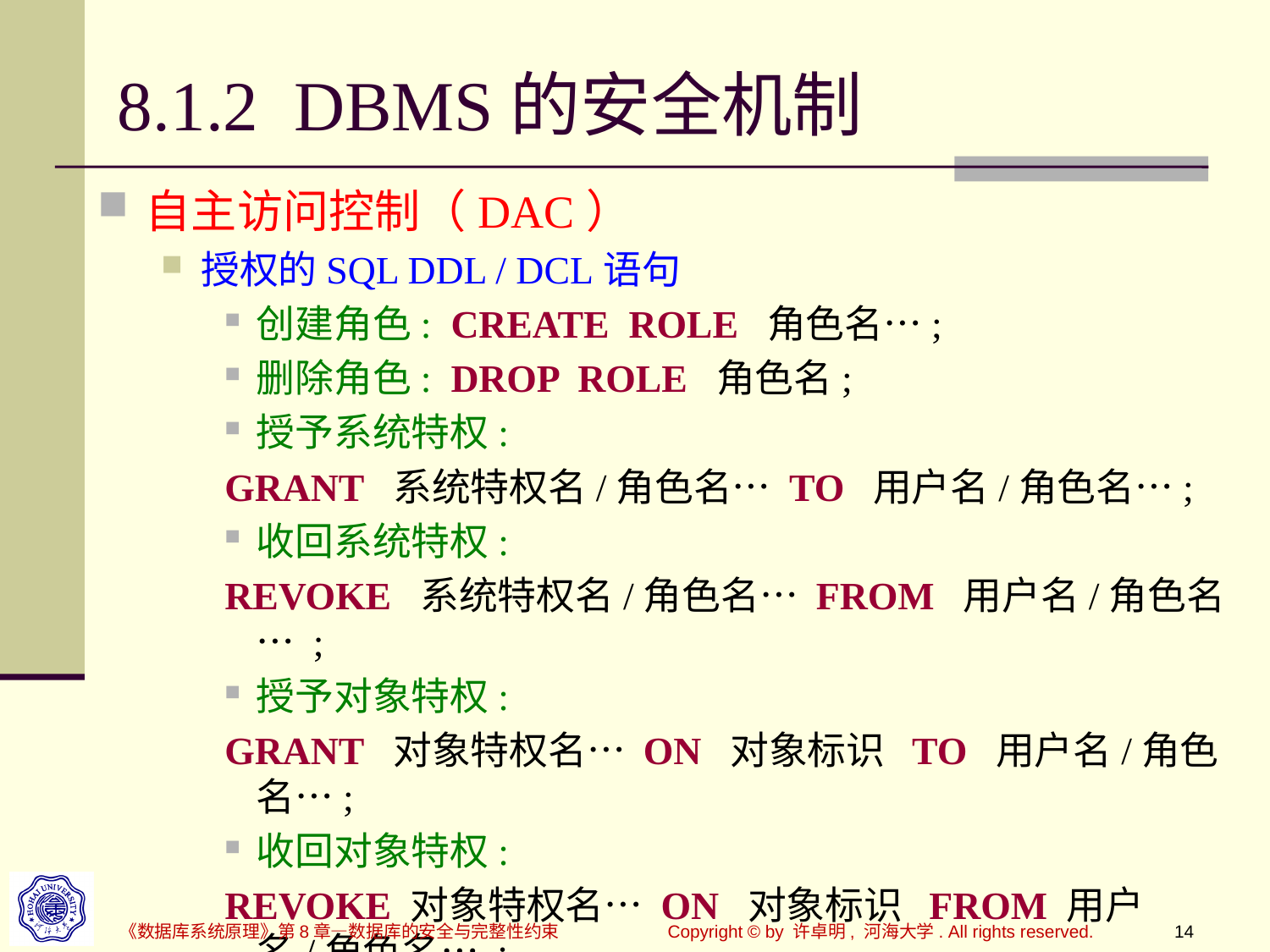

# 8.1.2  DBMS的安全机制
自主访问控制（DAC）
授权的SQL DDL / DCL语句
创建角色:  CREATE  ROLE  角色名…;
删除角色:  DROP  ROLE  角色名;
授予系统特权:
GRANT  系统特权名/角色名… TO  用户名/角色名…;
收回系统特权:
REVOKE  系统特权名/角色名… FROM  用户名/角色名… ;
授予对象特权:
GRANT  对象特权名… ON  对象标识  TO  用户名/角色名…;
收回对象特权:
REVOKE 对象特权名… ON  对象标识  FROM 用户名/角色名… ;
《数据库系统原理》第8章—数据库的安全与完整性约束
Copyright © by 许卓明, 河海大学. All rights reserved.
14